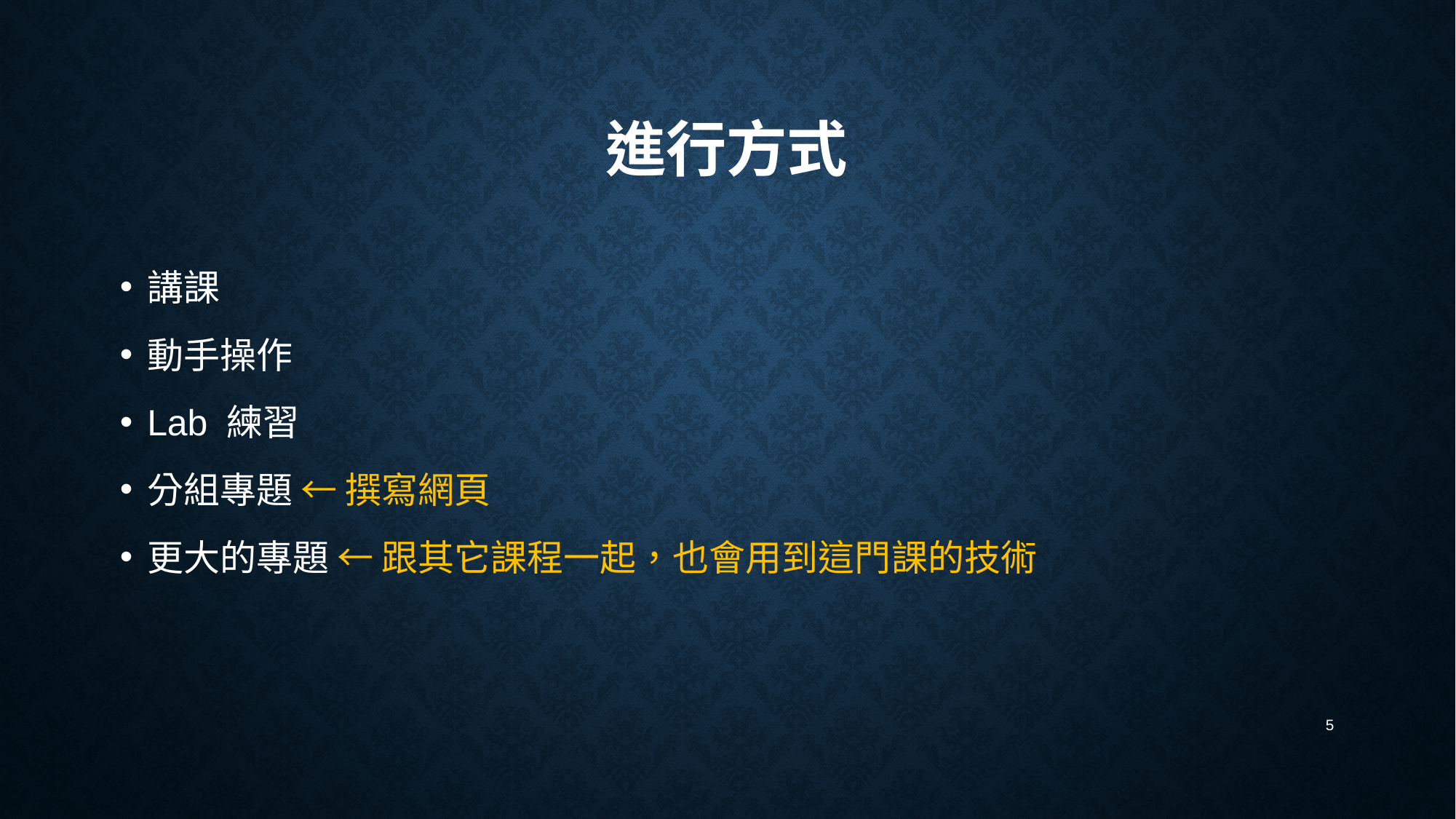

# 進行方式
講課
動手操作
Lab 練習
分組專題 ← 撰寫網頁
更大的專題 ← 跟其它課程一起，也會用到這門課的技術
5